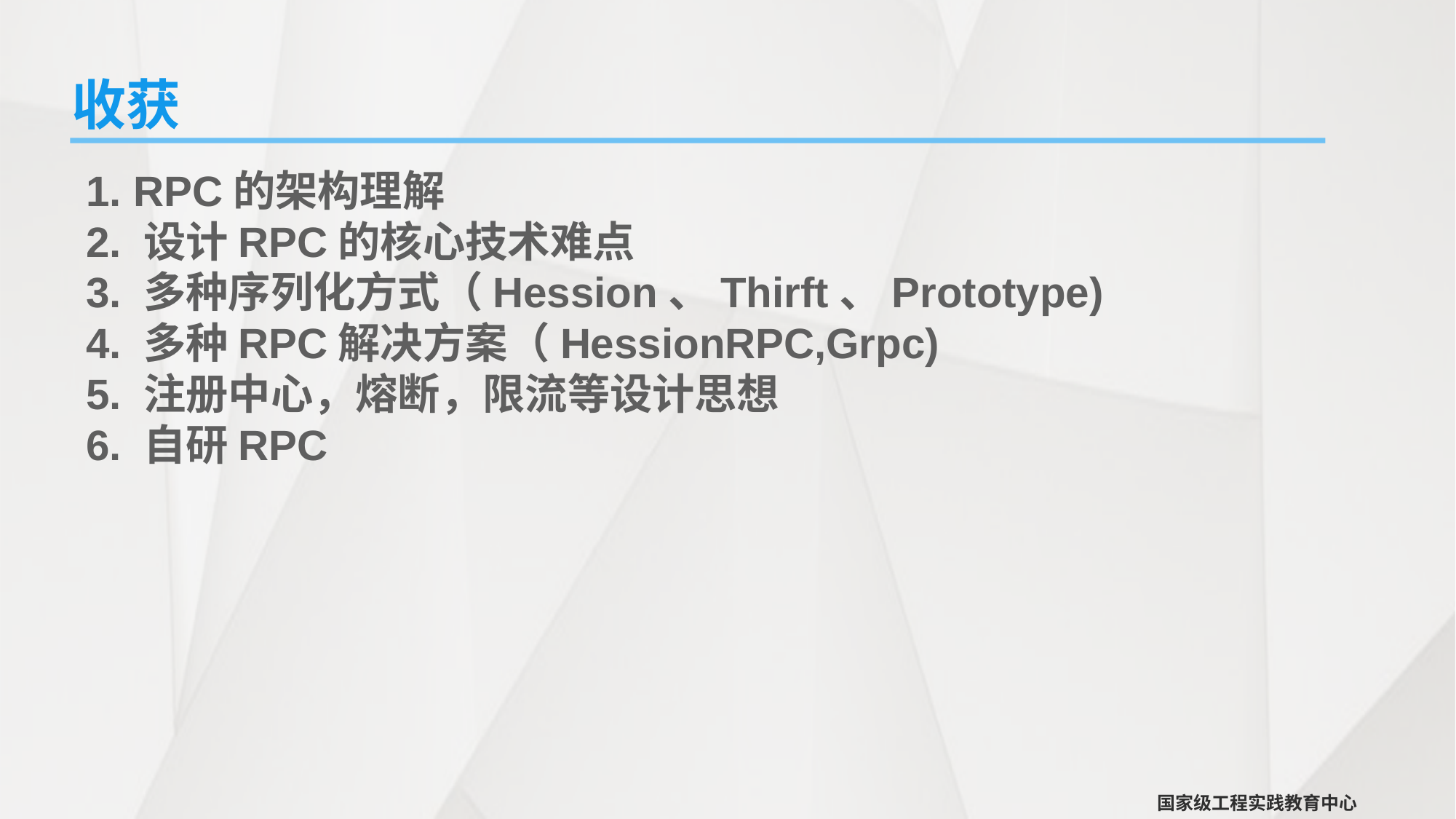

收获

1. RPC的架构理解
2. 设计RPC的核心技术难点
3. 多种序列化方式（Hession、Thirft、Prototype)
4. 多种RPC解决方案（HessionRPC,Grpc)
5. 注册中心，熔断，限流等设计思想
6. 自研RPC